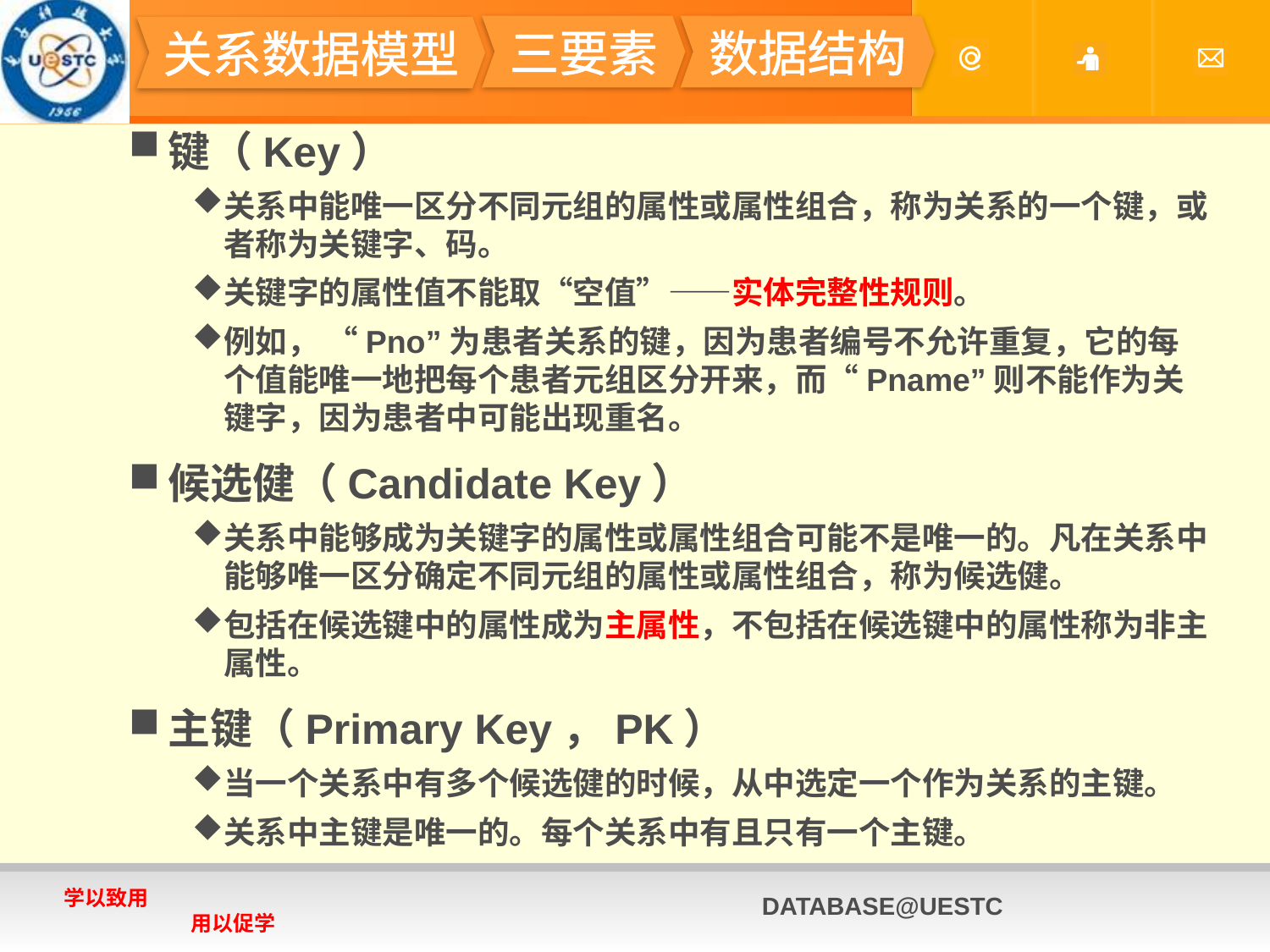

#
三要素
数据结构
关系数据模型
键（Key）
关系中能唯一区分不同元组的属性或属性组合，称为关系的一个键，或者称为关键字、码。
关键字的属性值不能取“空值”——实体完整性规则。
例如， “Pno”为患者关系的键，因为患者编号不允许重复，它的每个值能唯一地把每个患者元组区分开来，而“Pname”则不能作为关键字，因为患者中可能出现重名。
候选健（Candidate Key）
关系中能够成为关键字的属性或属性组合可能不是唯一的。凡在关系中能够唯一区分确定不同元组的属性或属性组合，称为候选健。
包括在候选键中的属性成为主属性，不包括在候选键中的属性称为非主属性。
主键（Primary Key，PK）
当一个关系中有多个候选健的时候，从中选定一个作为关系的主键。
关系中主键是唯一的。每个关系中有且只有一个主键。